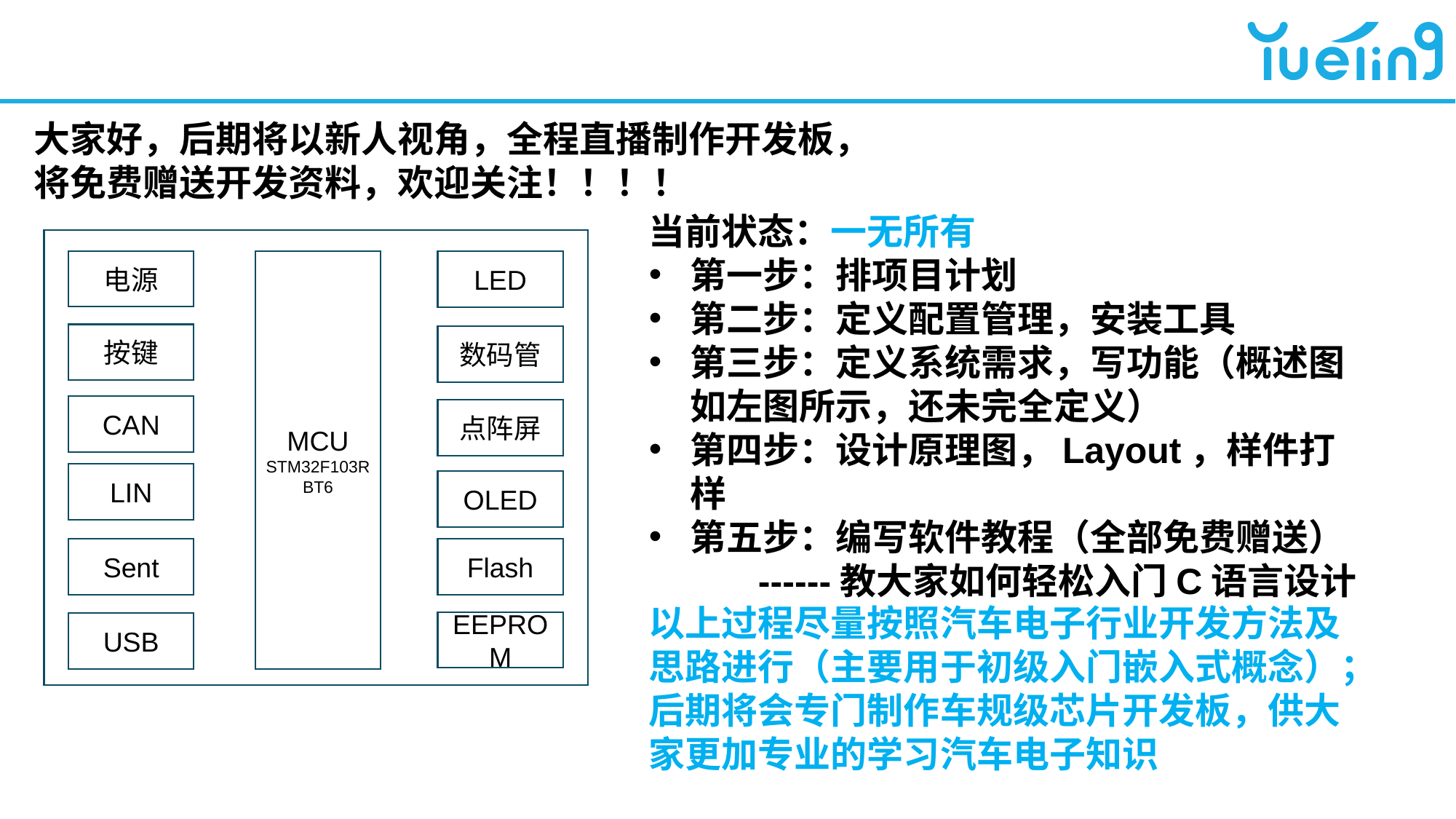

#

大家好，后期将以新人视角，全程直播制作开发板，将免费赠送开发资料，欢迎关注！！！！
当前状态：一无所有
第一步：排项目计划
第二步：定义配置管理，安装工具
第三步：定义系统需求，写功能（概述图如左图所示，还未完全定义）
第四步：设计原理图，Layout，样件打样
第五步：编写软件教程（全部免费赠送）
------教大家如何轻松入门C语言设计

电源
MCU
STM32F103RBT6
LED
按键
数码管
CAN
点阵屏
LIN
OLED
Sent
Flash
EEPROM
USB
以上过程尽量按照汽车电子行业开发方法及思路进行（主要用于初级入门嵌入式概念）；后期将会专门制作车规级芯片开发板，供大家更加专业的学习汽车电子知识